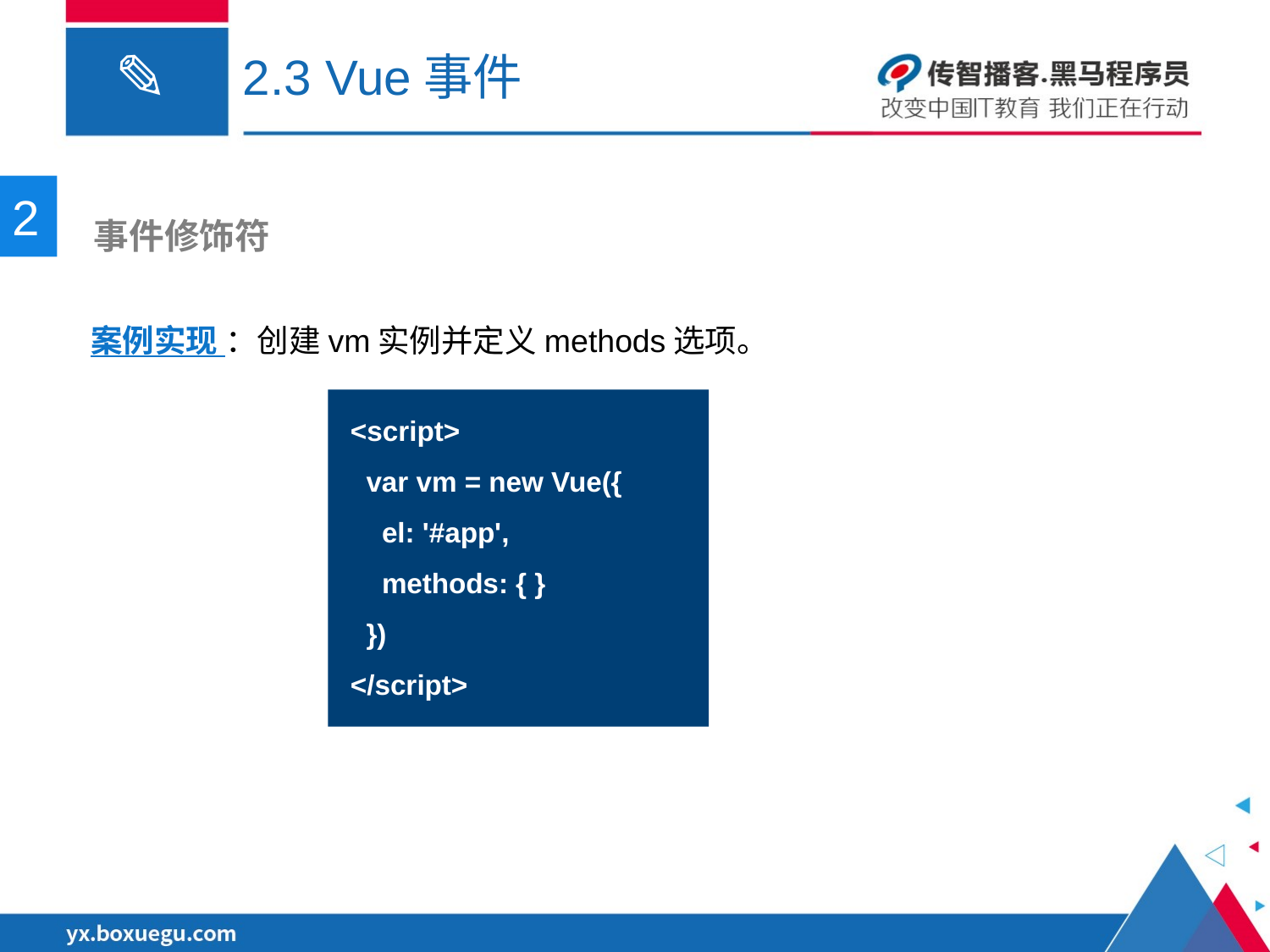

# 2.3 Vue事件

2
  事件修饰符
案例实现 ：创建vm实例并定义methods选项。

<script>
  var vm = new Vue({
    el: '#app',
    methods: { }
  })
</script>